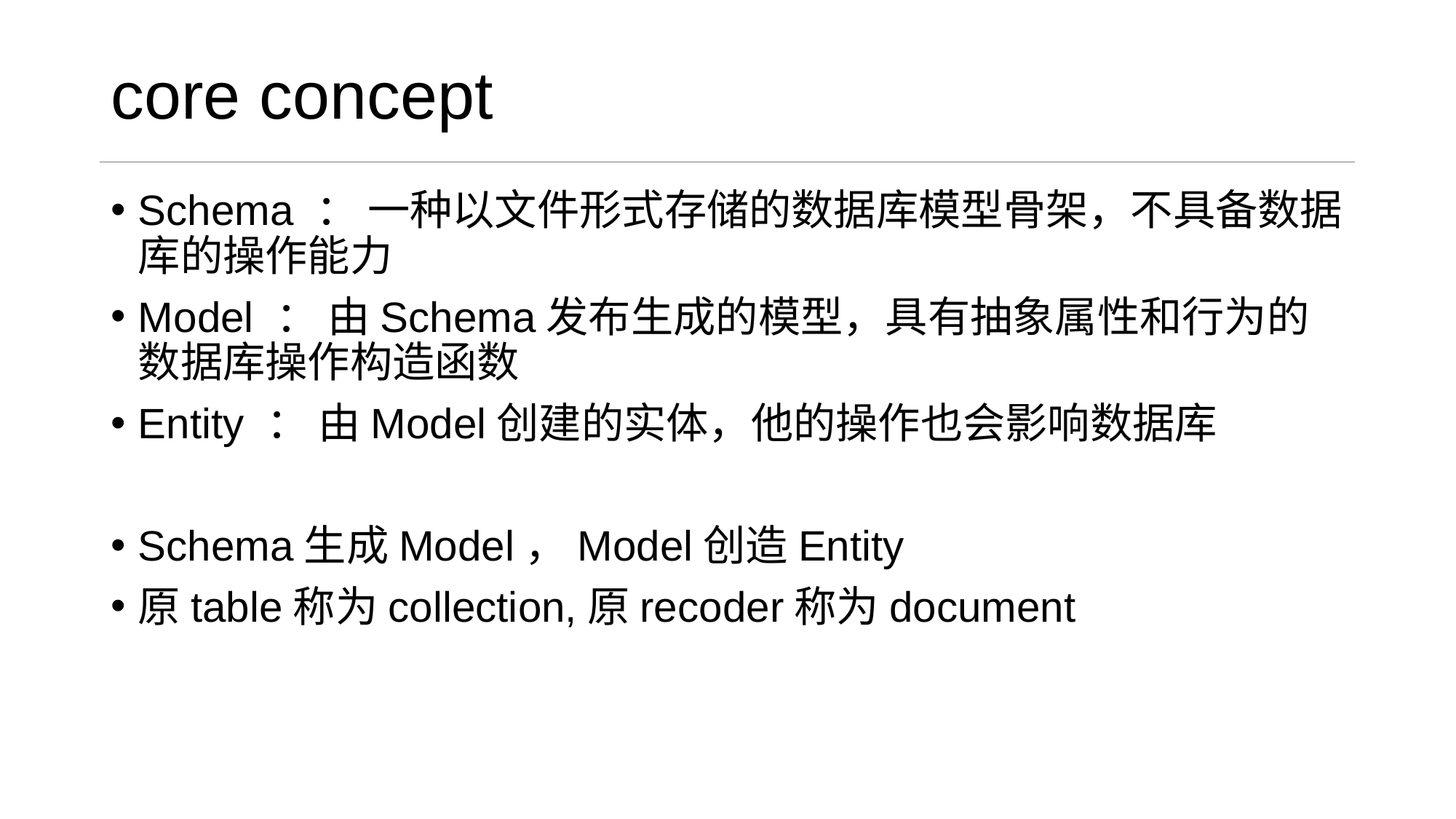

# core concept
Schema ： 一种以文件形式存储的数据库模型骨架，不具备数据库的操作能力
Model ： 由Schema发布生成的模型，具有抽象属性和行为的数据库操作构造函数
Entity ： 由Model创建的实体，他的操作也会影响数据库

Schema生成Model，Model创造Entity
原table称为collection,原recoder称为document